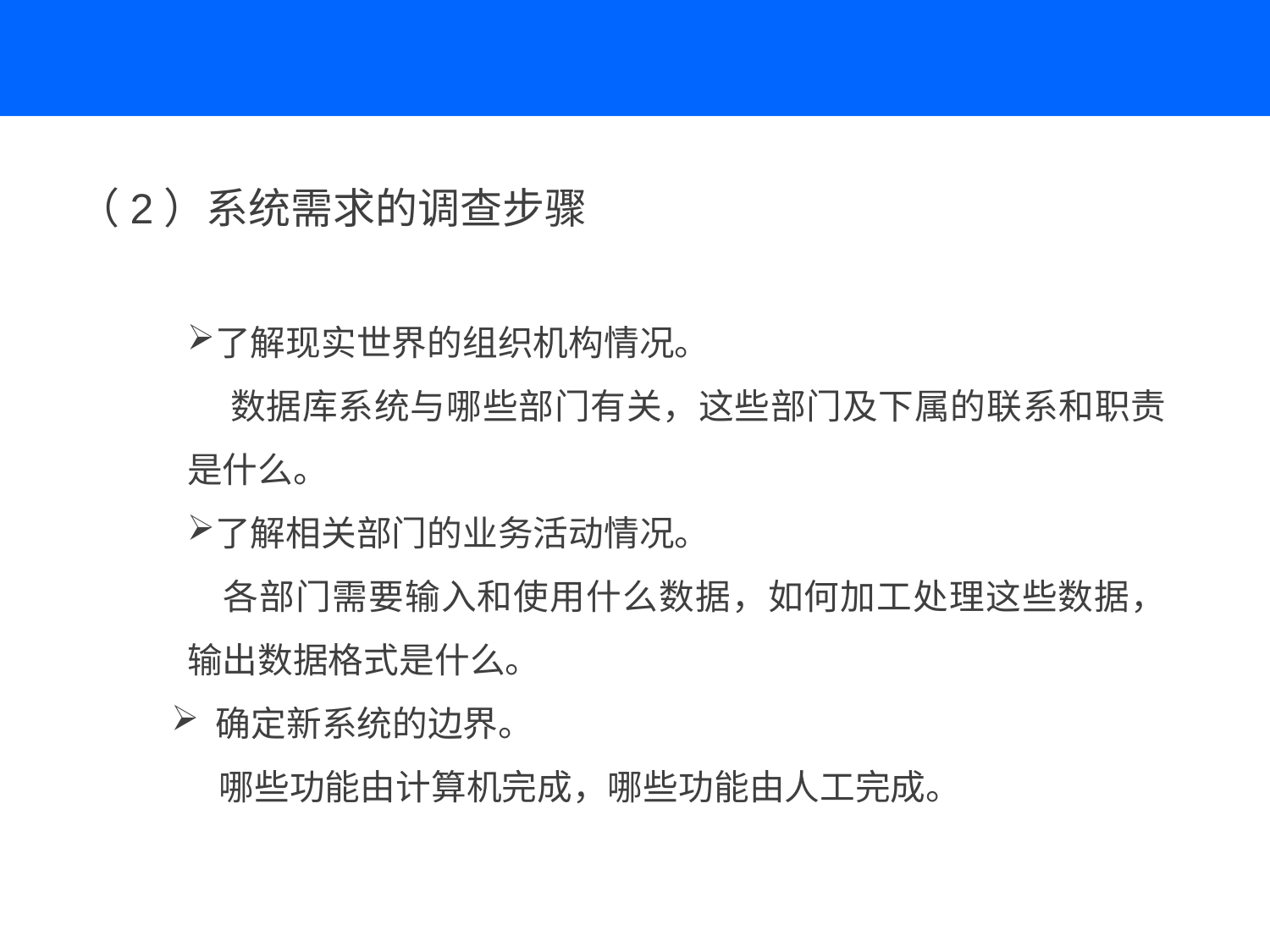

（2）系统需求的调查步骤
了解现实世界的组织机构情况。
    数据库系统与哪些部门有关，这些部门及下属的联系和职责是什么。
了解相关部门的业务活动情况。
   各部门需要输入和使用什么数据，如何加工处理这些数据，输出数据格式是什么。
 确定新系统的边界。
   哪些功能由计算机完成，哪些功能由人工完成。